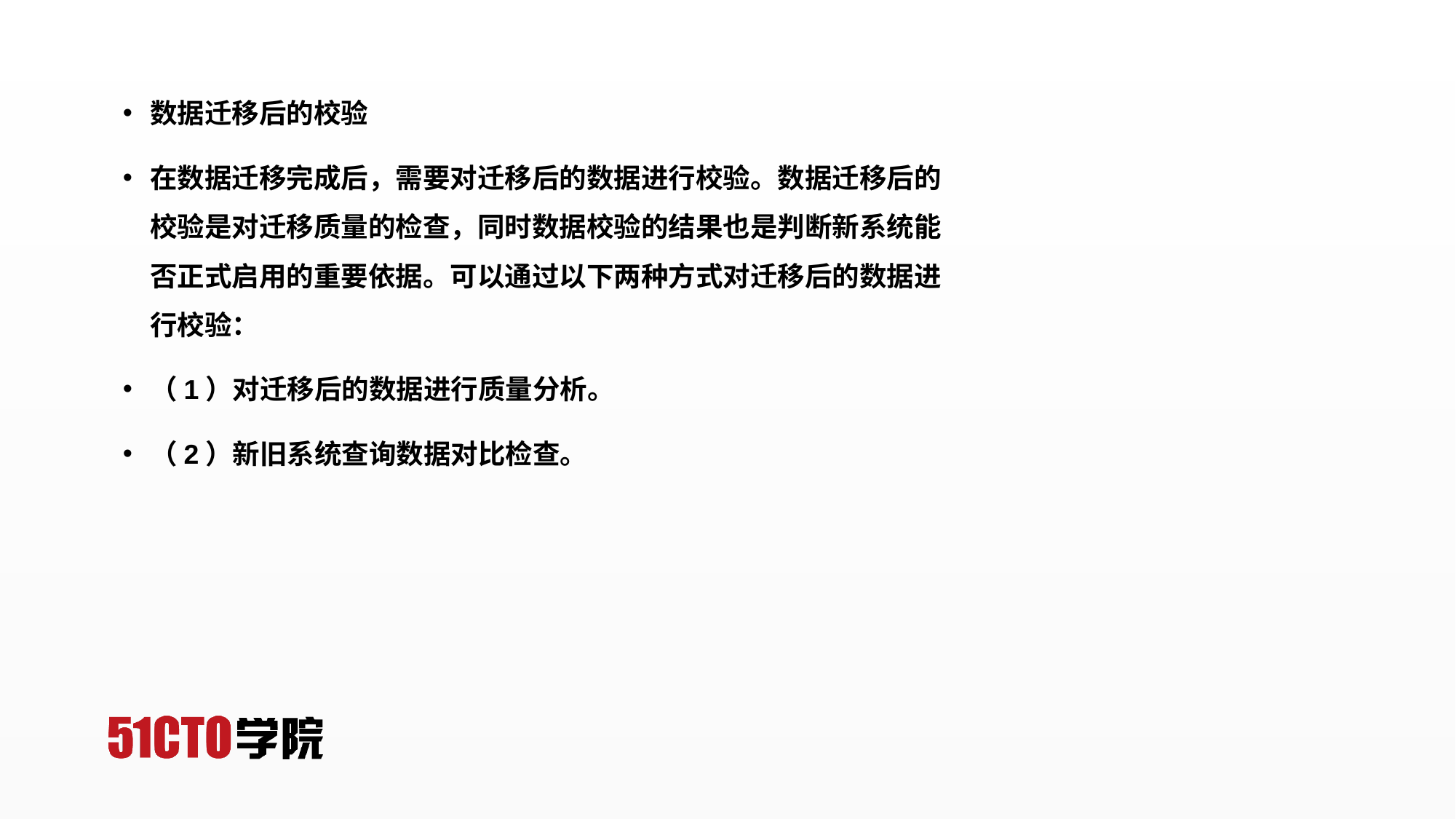

数据迁移后的校验
在数据迁移完成后，需要对迁移后的数据进行校验。数据迁移后的校验是对迁移质量的检查，同时数据校验的结果也是判断新系统能否正式启用的重要依据。可以通过以下两种方式对迁移后的数据进行校验：
（1）对迁移后的数据进行质量分析。
（2）新旧系统查询数据对比检查。